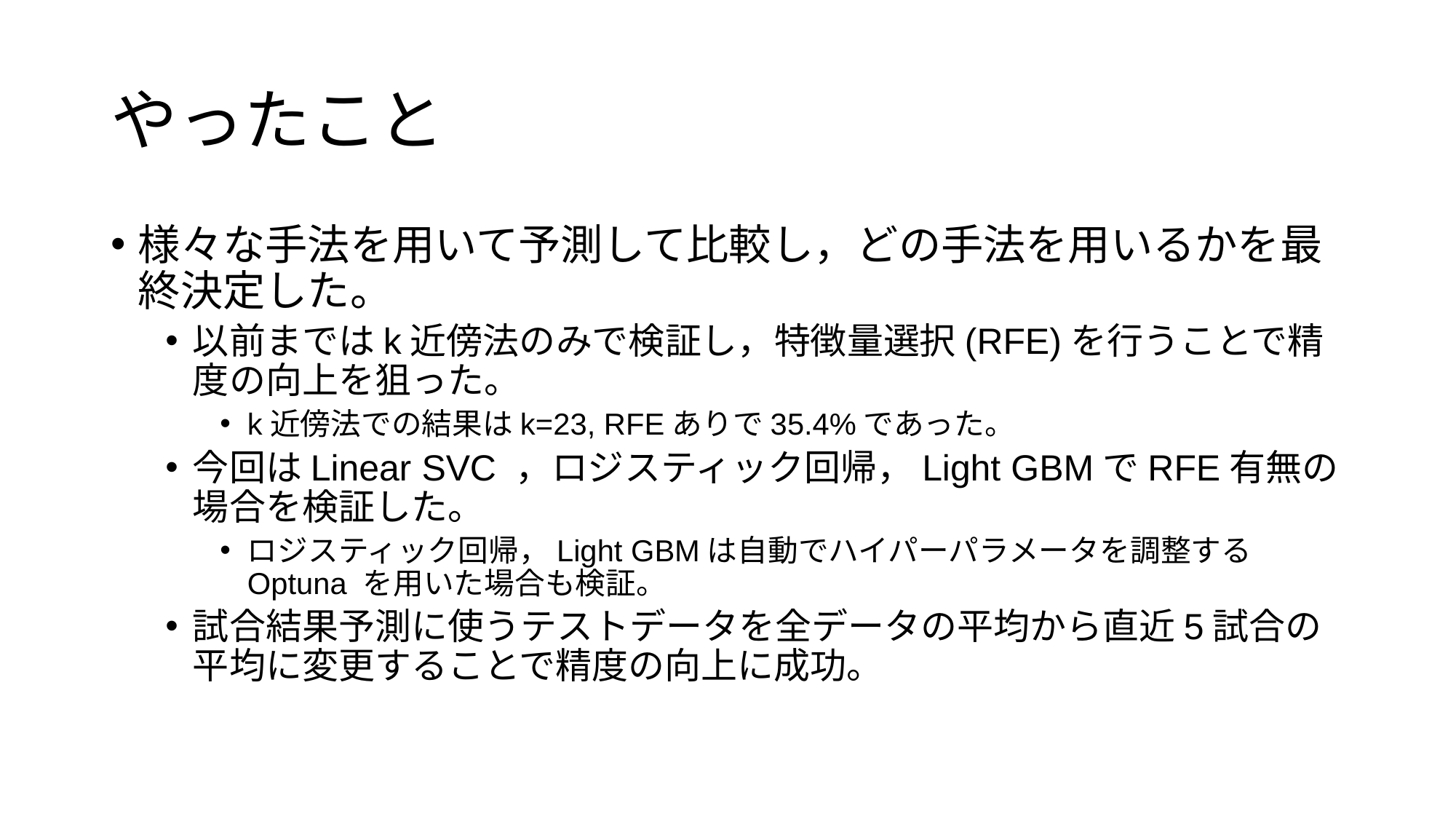

# やったこと
様々な手法を用いて予測して比較し，どの手法を用いるかを最終決定した。
以前まではk近傍法のみで検証し，特徴量選択(RFE)を行うことで精度の向上を狙った。
k近傍法での結果はk=23, RFEありで35.4%であった。
今回はLinear SVC ，ロジスティック回帰，Light GBMでRFE有無の場合を検証した。
ロジスティック回帰，Light GBMは自動でハイパーパラメータを調整する Optuna を用いた場合も検証。
試合結果予測に使うテストデータを全データの平均から直近5試合の平均に変更することで精度の向上に成功。